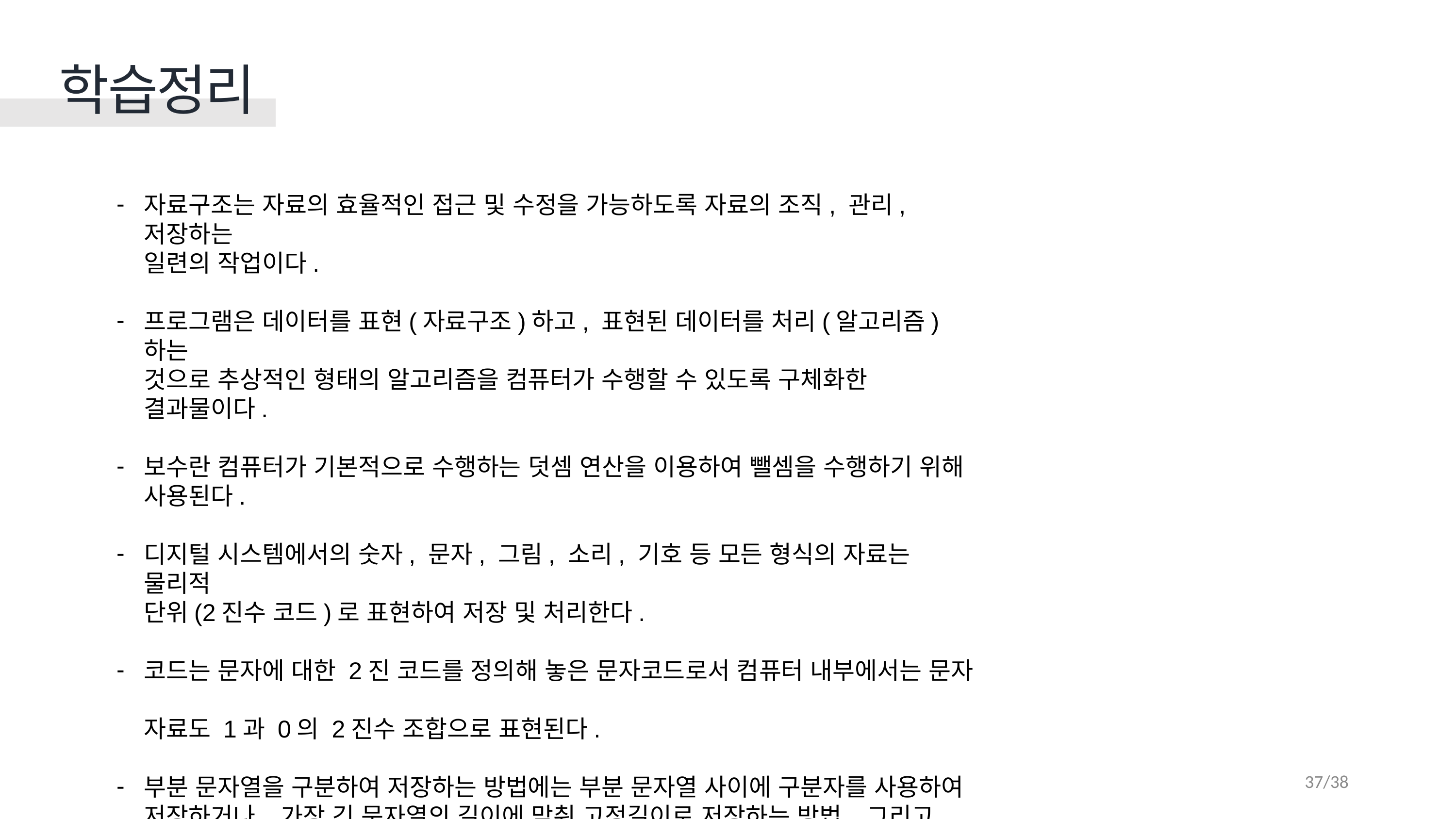

학습정리

자료구조는 자료의 효율적인 접근 및 수정을 가능하도록 자료의 조직, 관리, 저장하는
일련의 작업이다.

프로그램은 데이터를 표현(자료구조)하고, 표현된 데이터를 처리(알고리즘)하는
것으로 추상적인 형태의 알고리즘을 컴퓨터가 수행할 수 있도록 구체화한 결과물이다.

보수란 컴퓨터가 기본적으로 수행하는 덧셈 연산을 이용하여 뺄셈을 수행하기 위해
사용된다.

디지털 시스템에서의 숫자, 문자, 그림, 소리, 기호 등 모든 형식의 자료는 물리적
단위(2진수 코드)로 표현하여 저장 및 처리한다.

코드는 문자에 대한 2진 코드를 정의해 놓은 문자코드로서 컴퓨터 내부에서는 문자
자료도 1과 0의 2진수 조합으로 표현된다.

부분 문자열을 구분하여 저장하는 방법에는 부분 문자열 사이에 구분자를 사용하여
저장하거나, 가장 긴 문자열의 길이에 맞춰 고정길이로 저장하는 방법, 그리고 부분
문자열을 연속하여 저장하고 각 부분 문자열에 대한 포인터를 사용하는 세  가지가 있다.
37/38